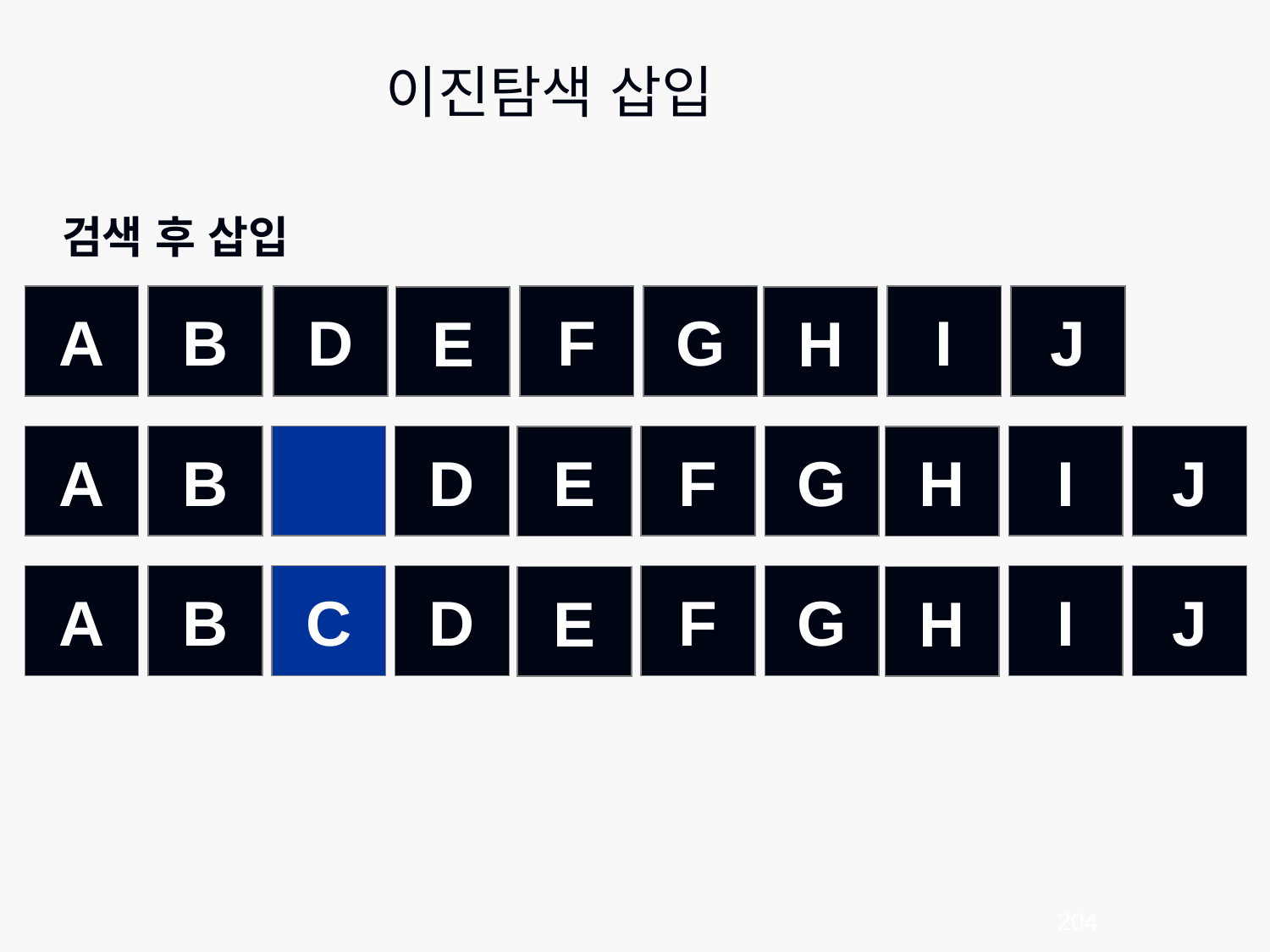

이진탐색 삽입
검색 후 삽입
A
B
D
F
G
I
J
E
H
A
B

D
F
G
I
J
E
H
A
B
C
D
F
G
I
J
E
H
204